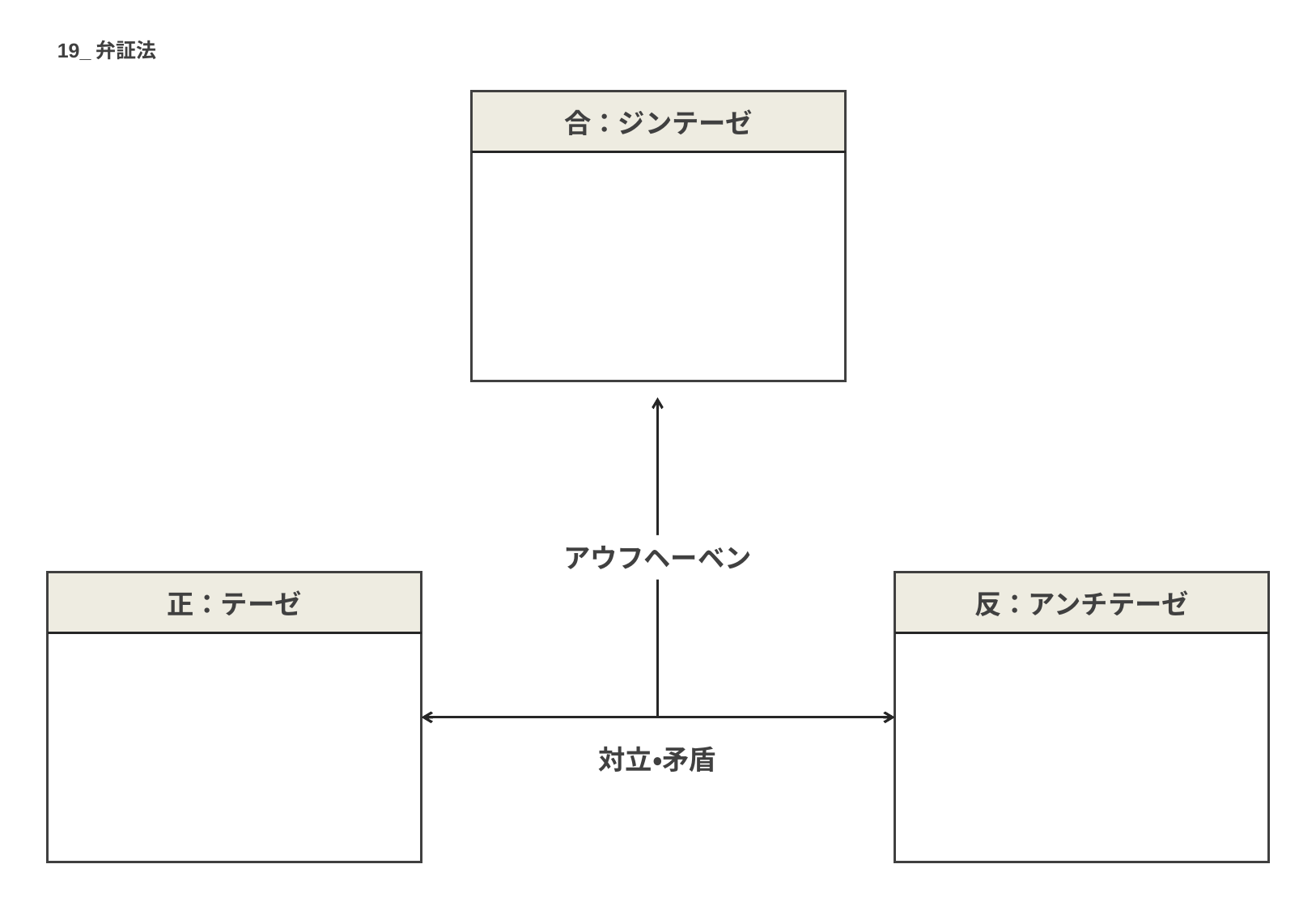

19_弁証法

合：ジンテーゼ
アウフヘーベン

正：テーゼ

反：アンチテーゼ
対立・矛盾